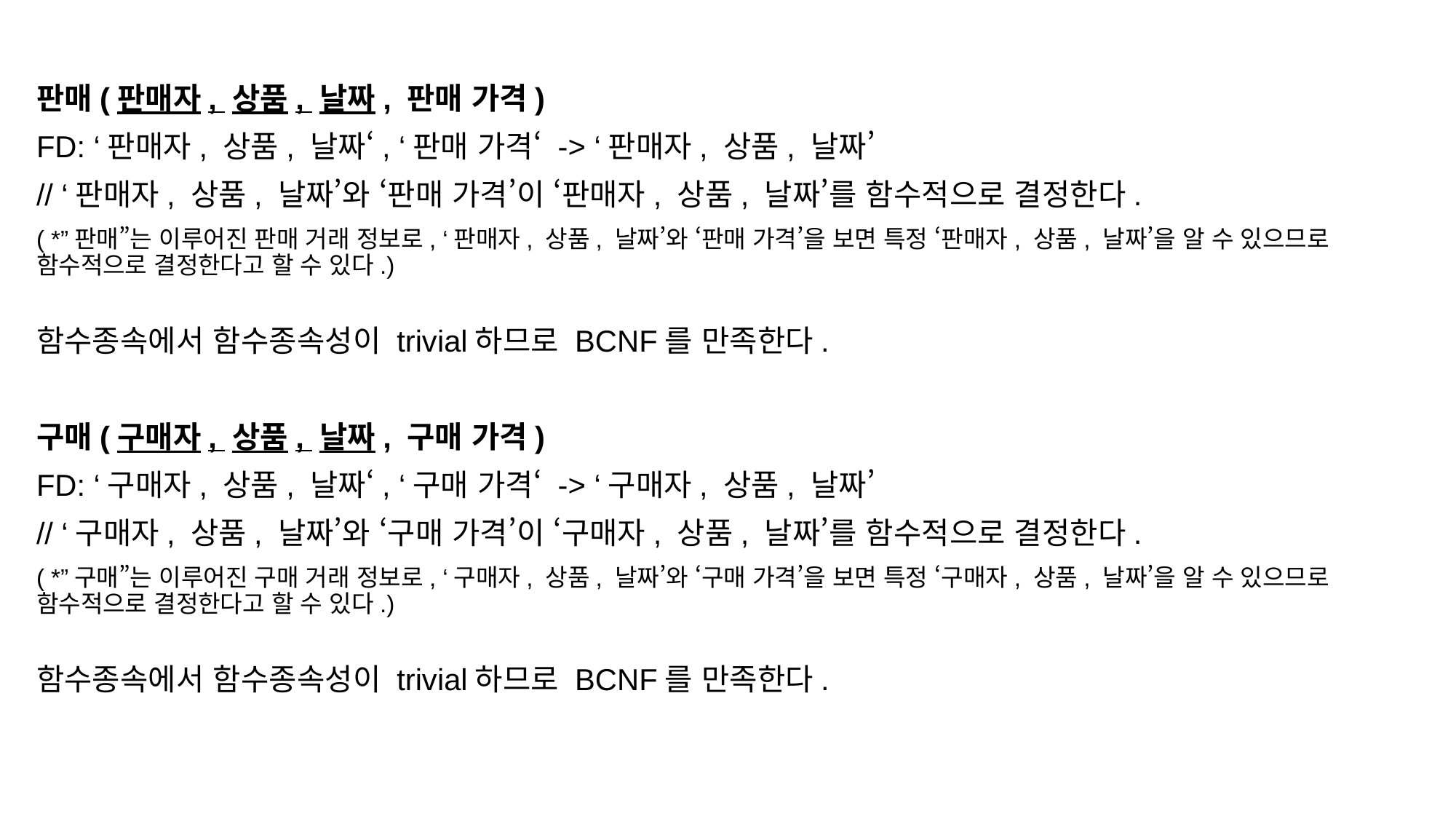

판매(판매자, 상품, 날짜, 판매 가격)
FD: ‘판매자, 상품, 날짜‘, ‘판매 가격‘ -> ‘판매자, 상품, 날짜’
// ‘판매자, 상품, 날짜’와 ‘판매 가격’이 ‘판매자, 상품, 날짜’를 함수적으로 결정한다.
( *”판매”는 이루어진 판매 거래 정보로, ‘판매자, 상품, 날짜’와 ‘판매 가격’을 보면 특정 ‘판매자, 상품, 날짜’을 알 수 있으므로 함수적으로 결정한다고 할 수 있다.)

함수종속에서 함수종속성이 trivial하므로 BCNF를 만족한다.

구매(구매자, 상품, 날짜, 구매 가격)
FD: ‘구매자, 상품, 날짜‘, ‘구매 가격‘ -> ‘구매자, 상품, 날짜’
// ‘구매자, 상품, 날짜’와 ‘구매 가격’이 ‘구매자, 상품, 날짜’를 함수적으로 결정한다.
( *”구매”는 이루어진 구매 거래 정보로, ‘구매자, 상품, 날짜’와 ‘구매 가격’을 보면 특정 ‘구매자, 상품, 날짜’을 알 수 있으므로 함수적으로 결정한다고 할 수 있다.)

함수종속에서 함수종속성이 trivial하므로 BCNF를 만족한다.